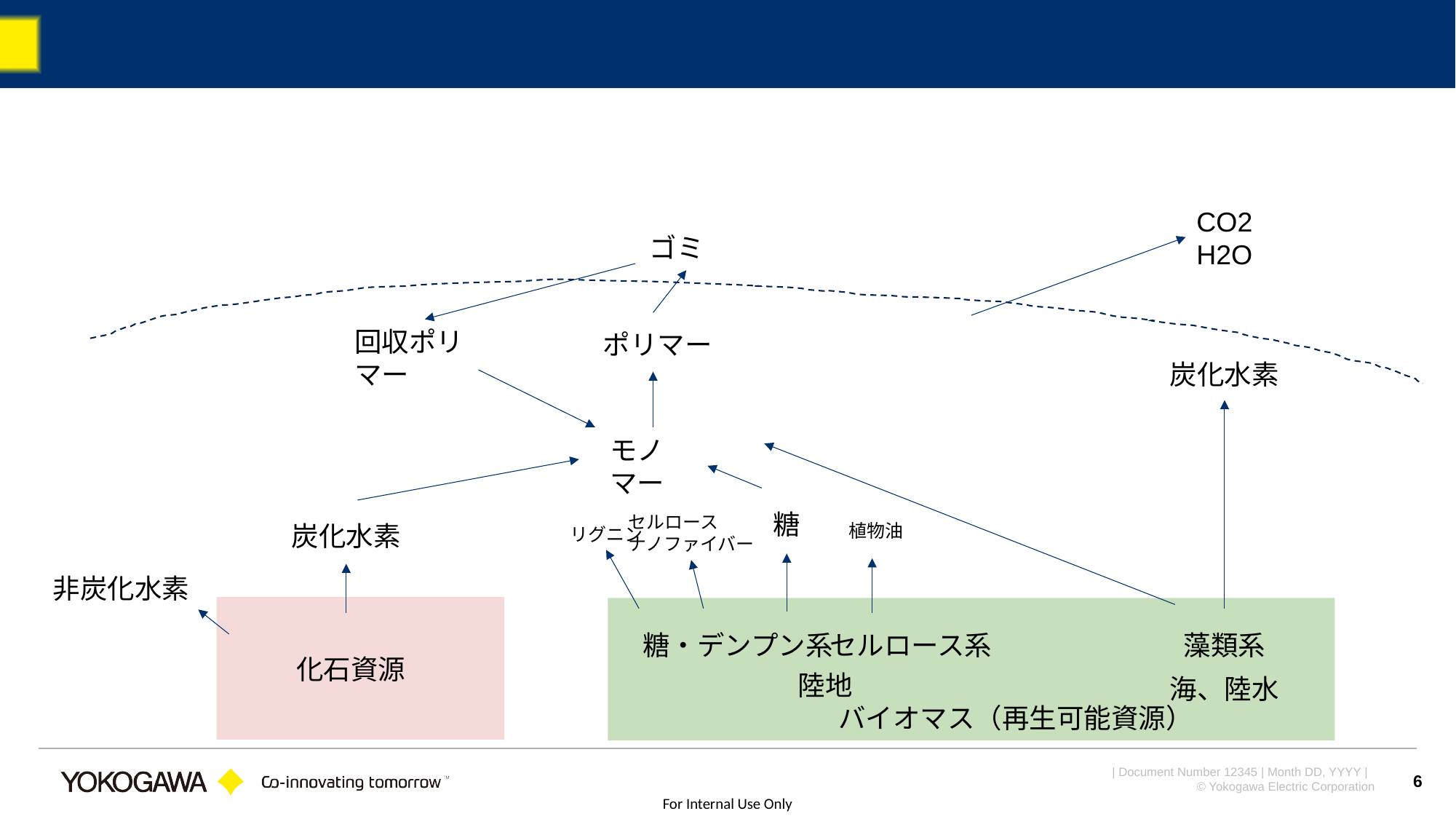

#

CO2
H2O
ゴミ

回収ポリマー
ポリマー
炭化水素
モノマー
糖
セルロース
ナノファイバー
炭化水素
植物油
リグニン
非炭化水素

糖・デンプン系
セルロース系
藻類系
化石資源
陸地
海、陸水
バイオマス（再生可能資源）
6